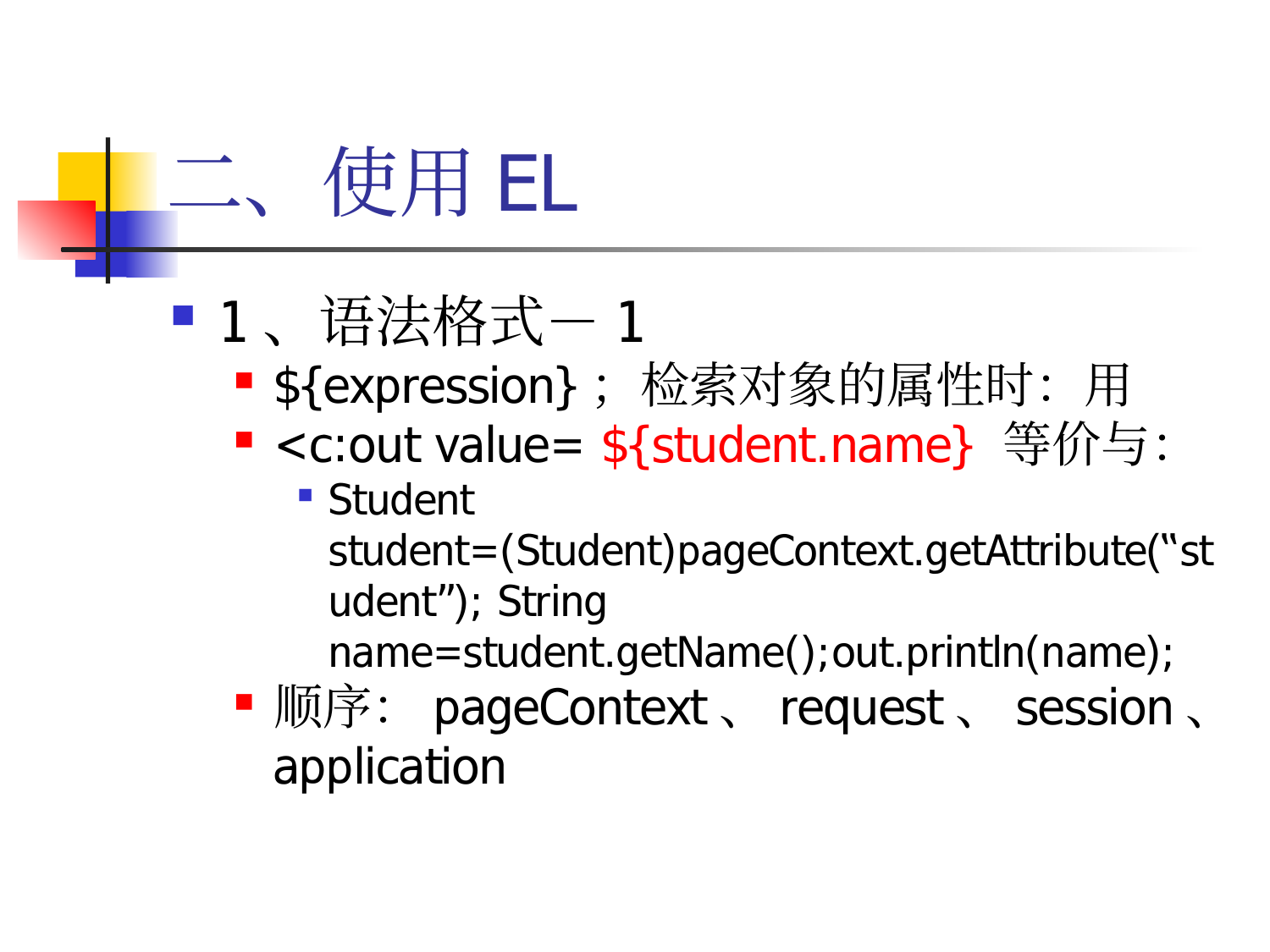

# 二、使用EL
1、语法格式－1
${expression}；检索对象的属性时：用
<c:out value= ${student.name} 等价与：
Student student=(Student)pageContext.getAttribute(“student”); String name=student.getName();out.println(name);
顺序：pageContext、request、session、application